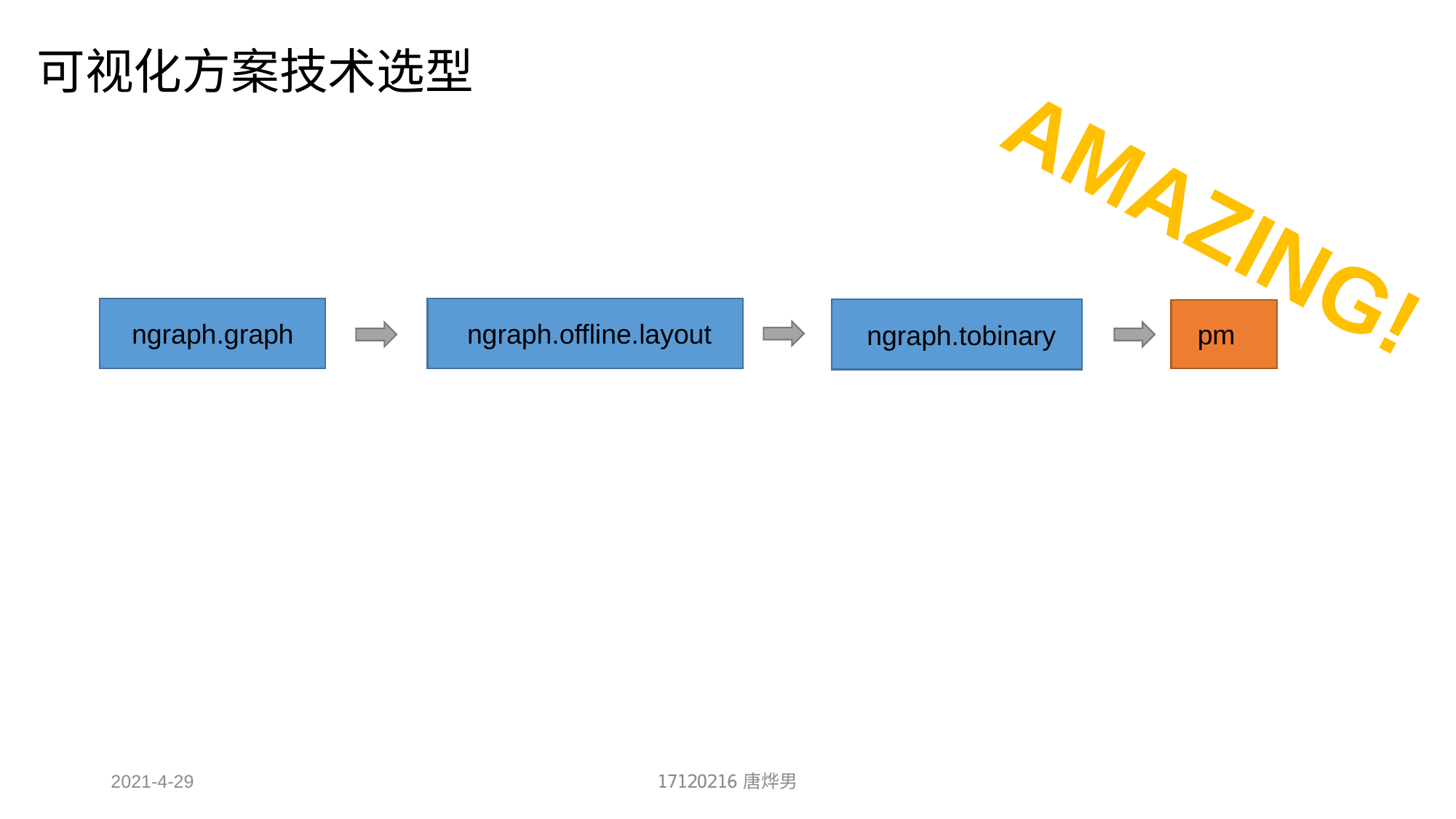

可视化方案技术选型
AMAZING!

ngraph.offline.layout

ngraph.graph

ngraph.tobinary

pm

2021-4-29
17120216 唐烨男
4